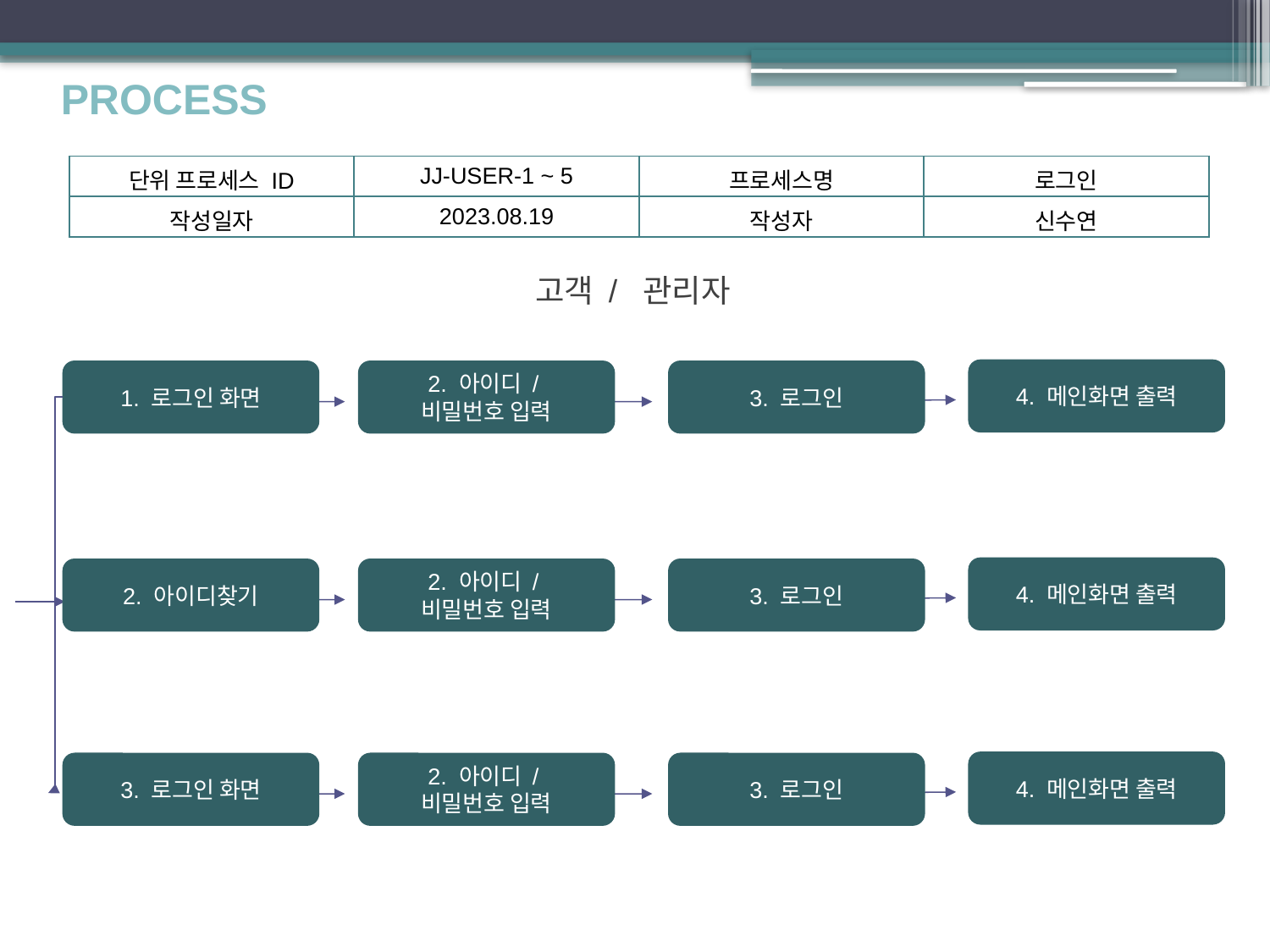

PROCESS
| 단위 프로세스 ID | JJ-USER-1 ~ 5 | 프로세스명 | 로그인 |
| --- | --- | --- | --- |
| 작성일자 | 2023.08.19 | 작성자 | 신수연 |
고객 /  관리자
4. 메인화면 출력
1. 로그인 화면
2. 아이디 /
비밀번호 입력
3. 로그인
4. 메인화면 출력
2. 아이디찾기
2. 아이디 /
비밀번호 입력
3. 로그인
4. 메인화면 출력
3. 로그인 화면
2. 아이디 /
비밀번호 입력
3. 로그인